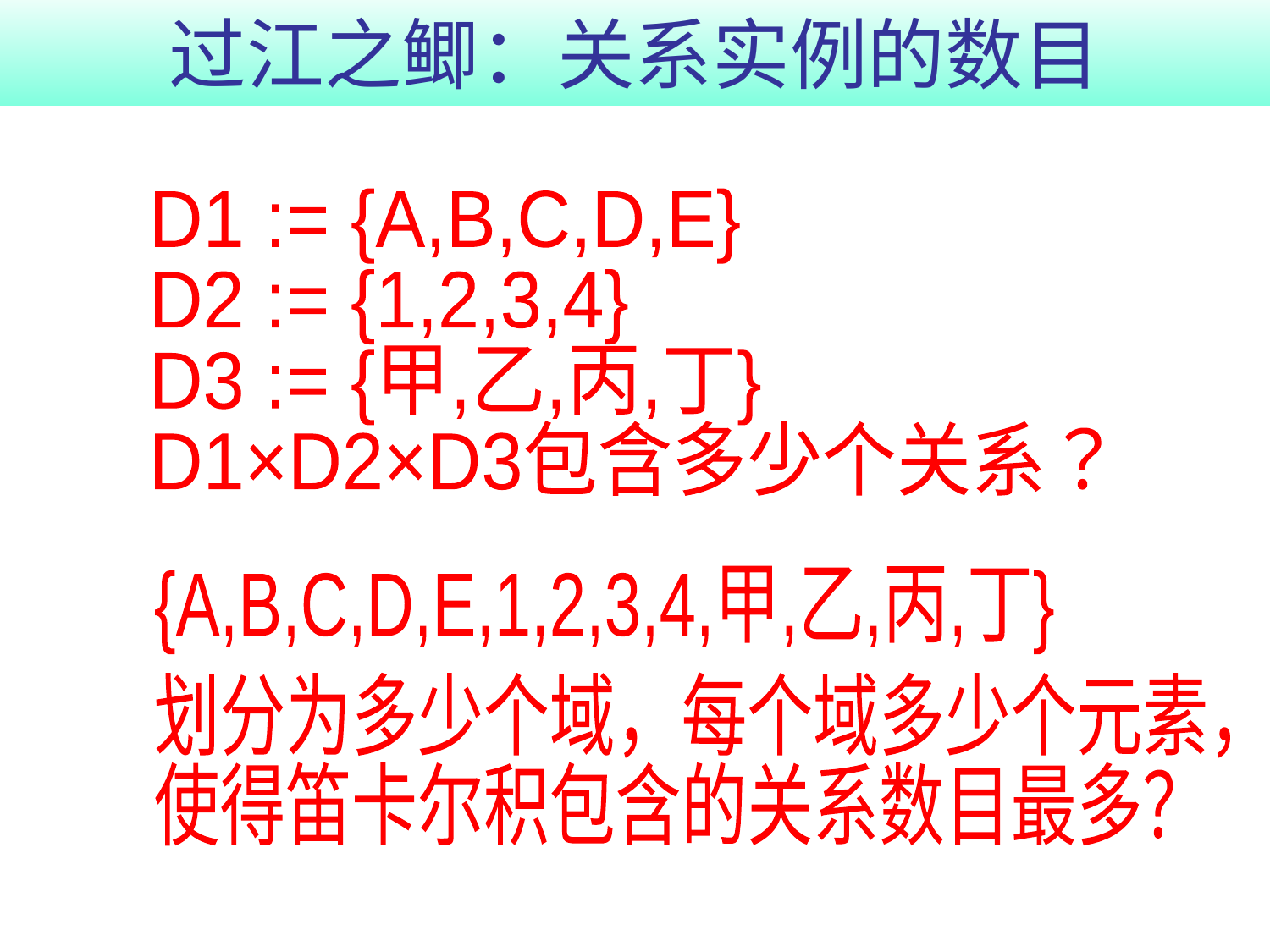

# 过江之鲫：关系实例的数目
D1 := {A,B,C,D,E}
D2 := {1,2,3,4}
D3 := {甲,乙,丙,丁}
D1×D2×D3包含多少个关系？
{A,B,C,D,E,1,2,3,4,甲,乙,丙,丁}
划分为多少个域，每个域多少个元素，
使得笛卡尔积包含的关系数目最多？